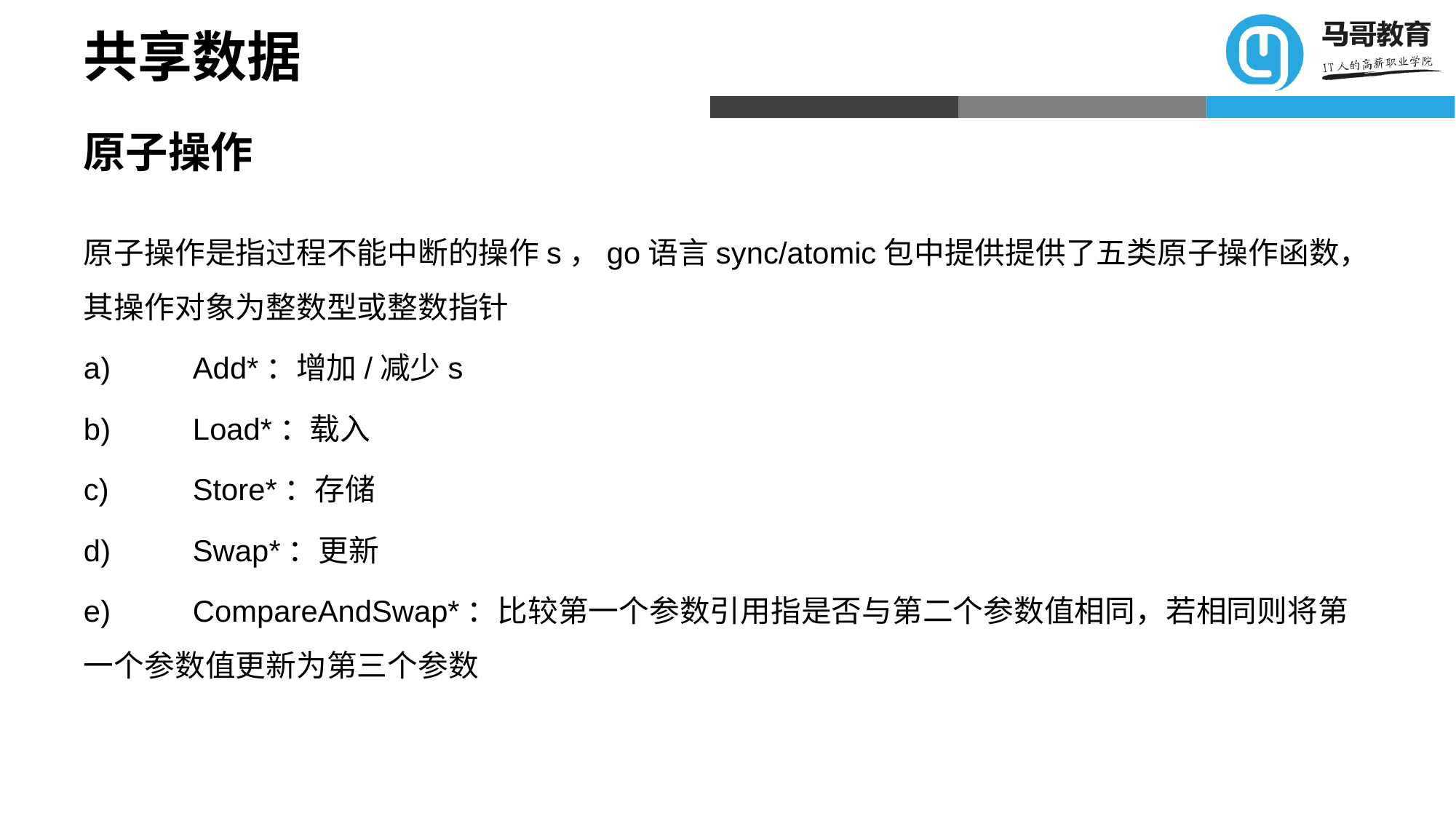

# 共享数据
原子操作
原子操作是指过程不能中断的操作s，go语言sync/atomic包中提供提供了五类原子操作函数，其操作对象为整数型或整数指针
a)	Add*：增加/减少s
b)	Load*：载入
c)	Store*：存储
d)	Swap*：更新
e)	CompareAndSwap*：比较第一个参数引用指是否与第二个参数值相同，若相同则将第一个参数值更新为第三个参数